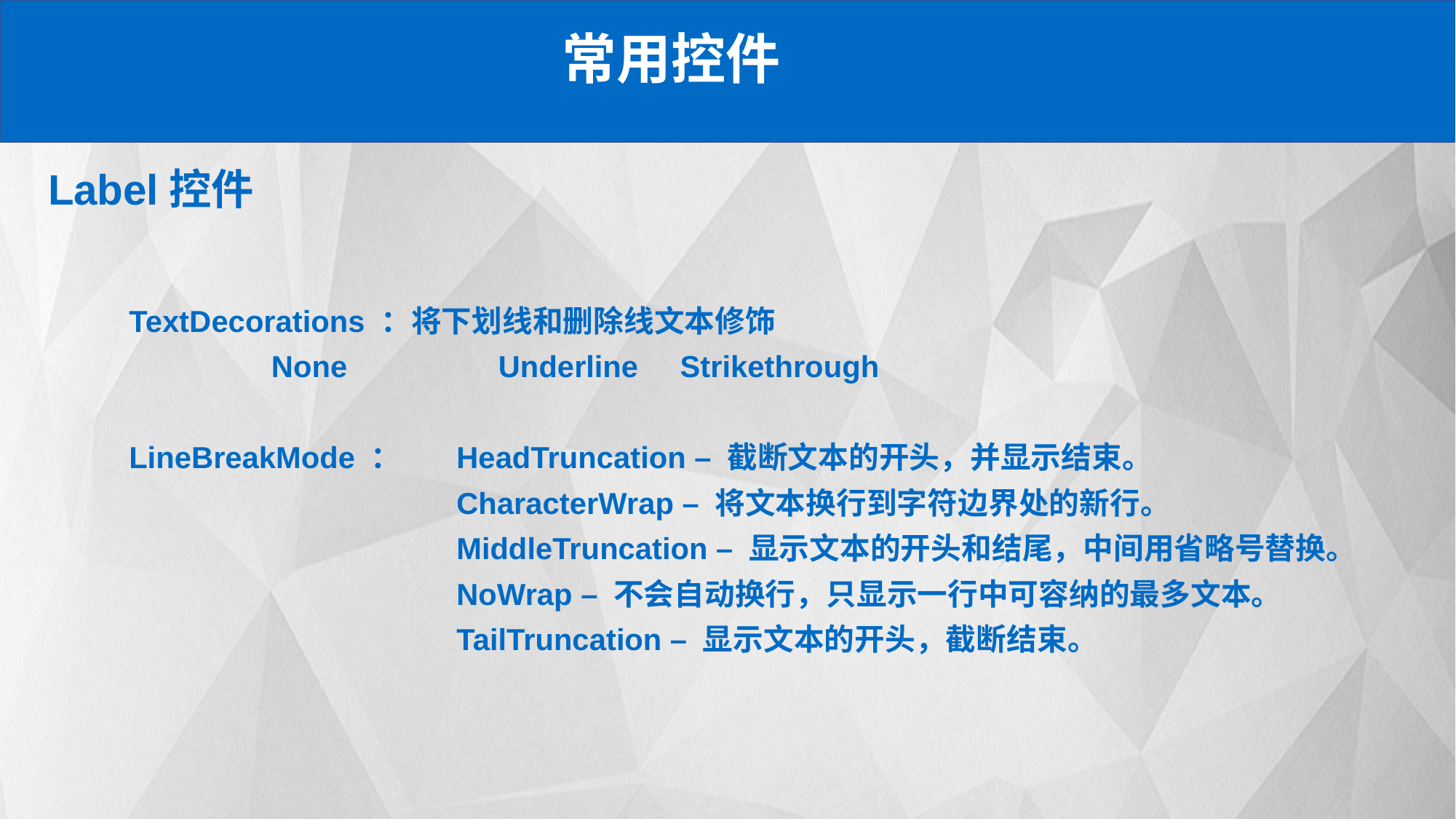

常用控件
Label控件
TextDecorations ：将下划线和删除线文本修饰
                 None	     Underline     Strikethrough

LineBreakMode ：	HeadTruncation – 截断文本的开头，并显示结束。
			CharacterWrap – 将文本换行到字符边界处的新行。
			MiddleTruncation – 显示文本的开头和结尾，中间用省略号替换。
			NoWrap – 不会自动换行，只显示一行中可容纳的最多文本。
			TailTruncation – 显示文本的开头，截断结束。